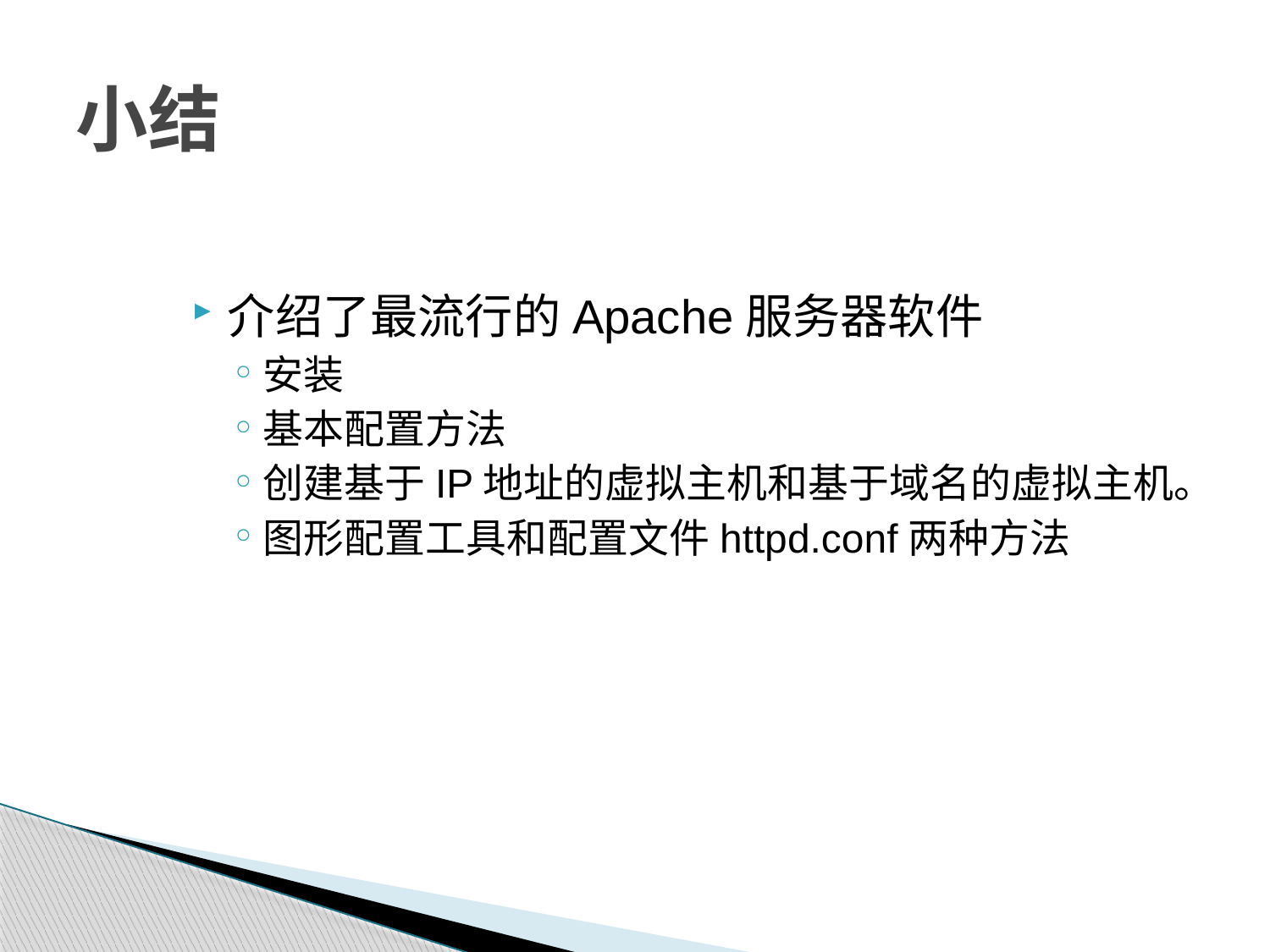

# 小结
介绍了最流行的Apache服务器软件
安装
基本配置方法
创建基于IP地址的虚拟主机和基于域名的虚拟主机。
图形配置工具和配置文件httpd.conf两种方法